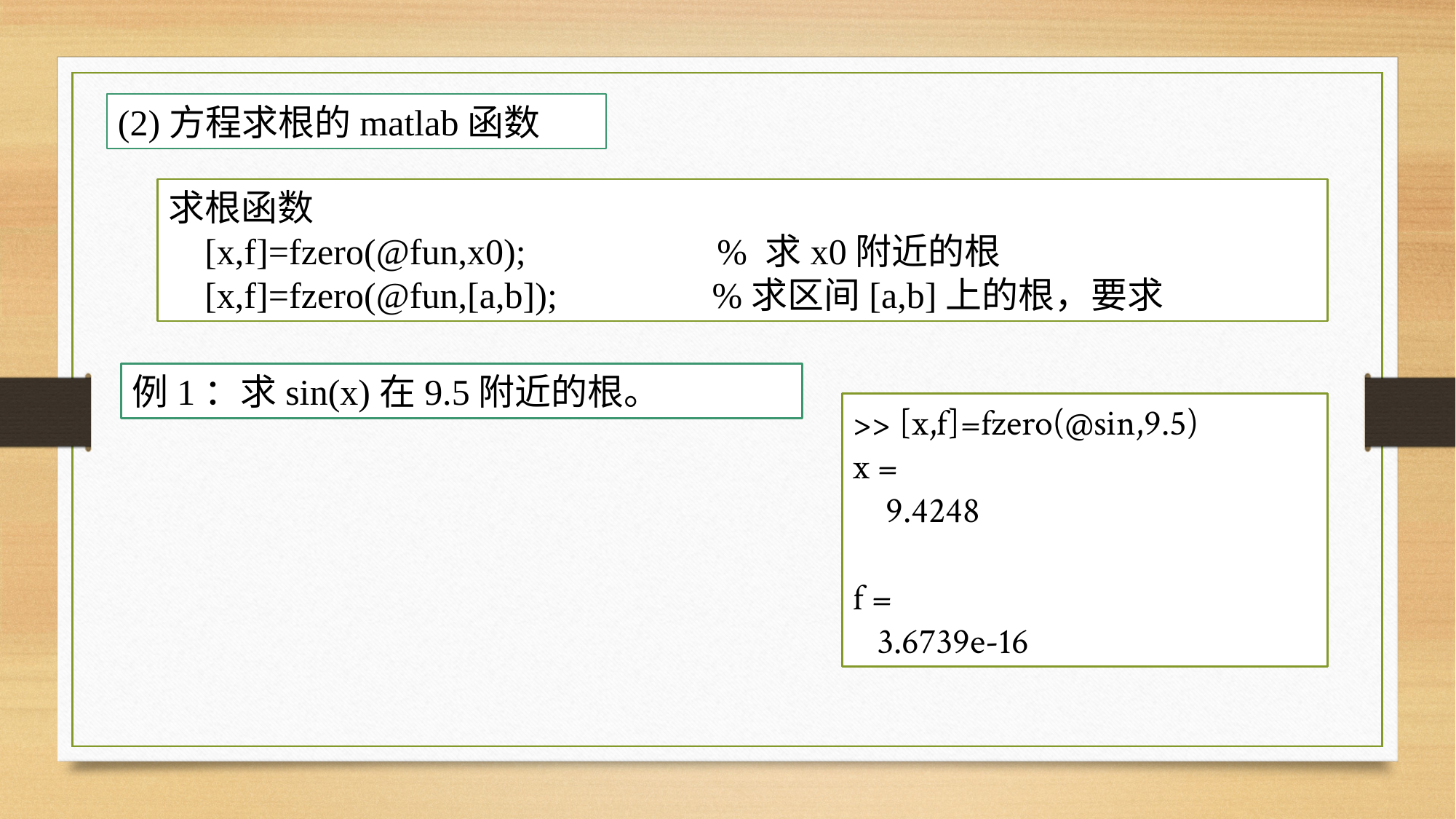

(2)方程求根的matlab函数
求根函数
    [x,f]=fzero(@fun,x0);                     % 求x0附近的根
    [x,f]=fzero(@fun,[a,b]);                 %求区间[a,b]上的根，要求
例1：求sin(x)在9.5附近的根。
>> [x,f]=fzero(@sin,9.5)
x =
    9.4248

f =
   3.6739e-16